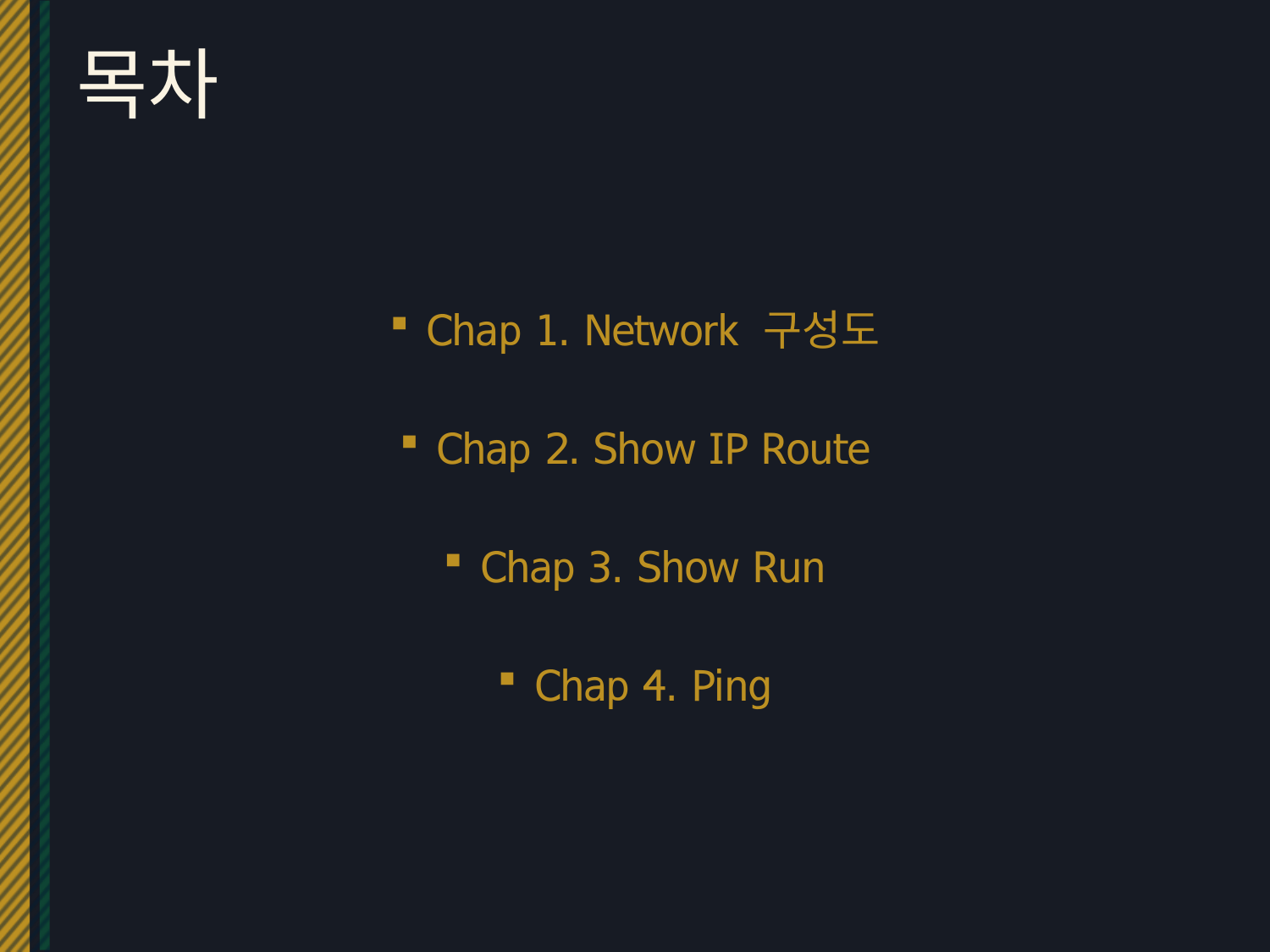

# 목차

 Chap 1. Network 구성도

 Chap 2. Show IP Route

 Chap 3. Show Run

 Chap 4. Ping